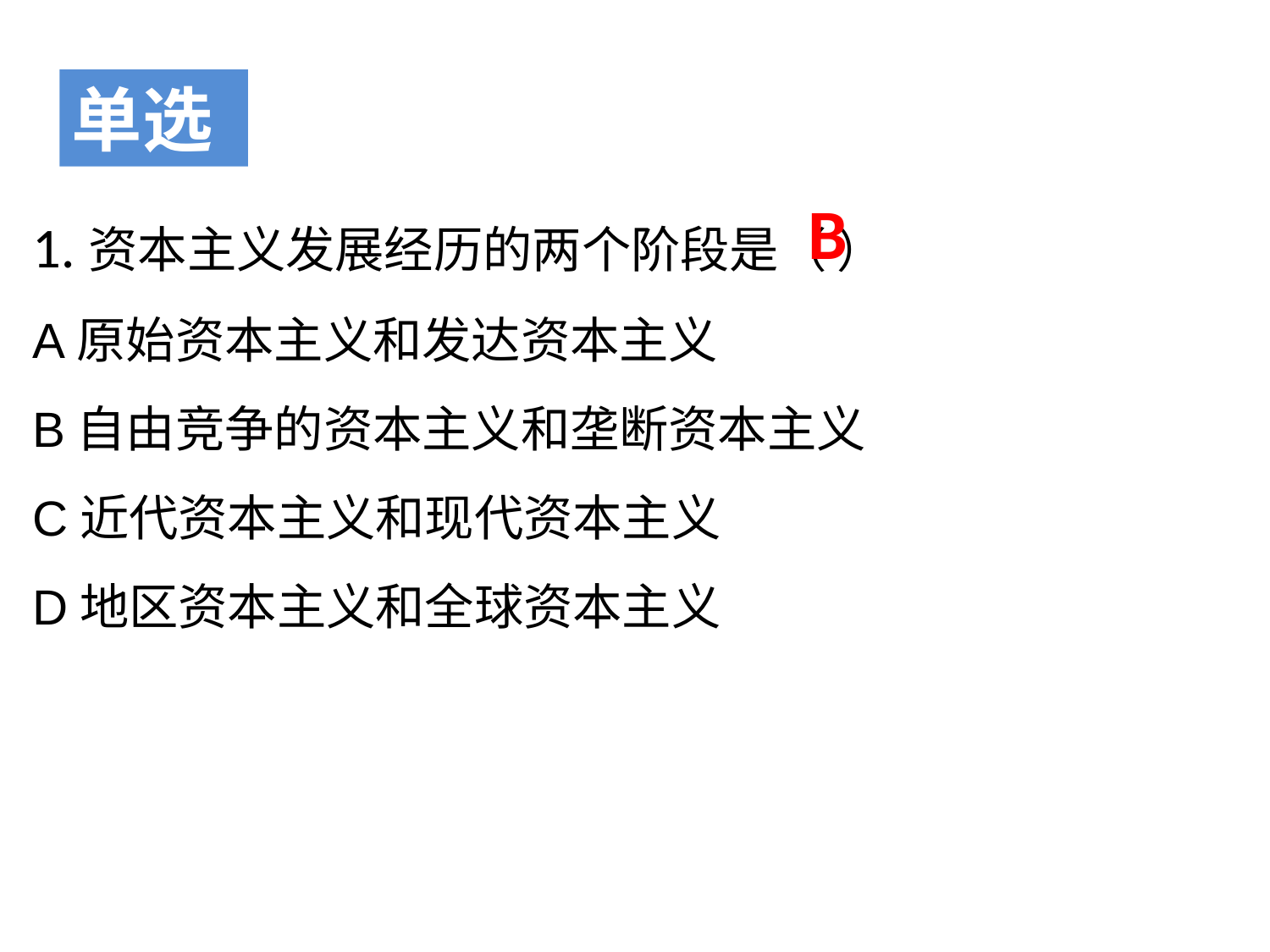

单选
1.资本主义发展经历的两个阶段是（ ）
A原始资本主义和发达资本主义
B自由竞争的资本主义和垄断资本主义
C近代资本主义和现代资本主义
D地区资本主义和全球资本主义
B